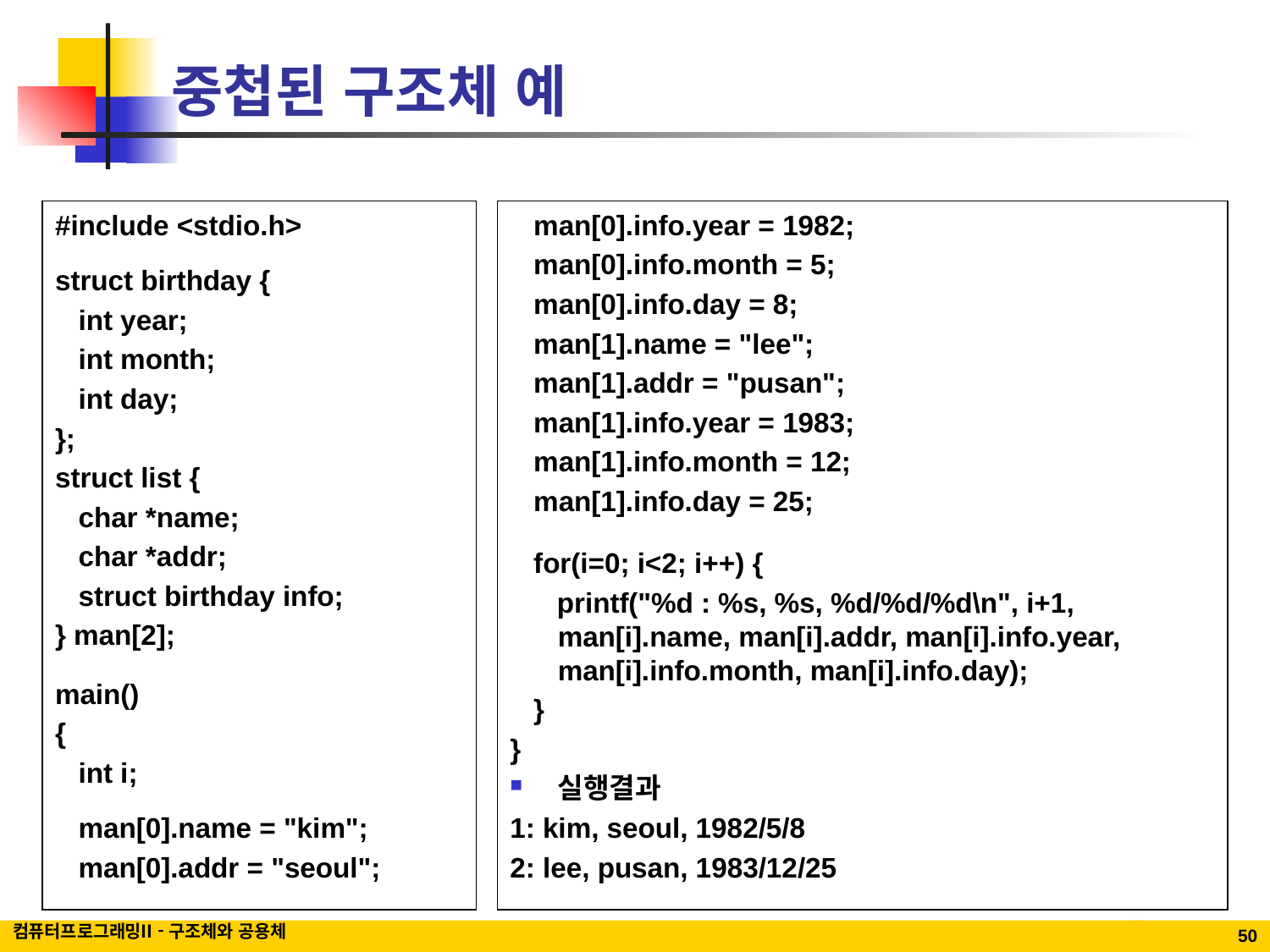

# 중첩된 구조체 예
#include <stdio.h>

struct birthday {
   int year;
   int month;
   int day;
};
struct list {
   char *name;
   char *addr;
   struct birthday info;
} man[2];

main()
{
   int i;

   man[0].name = "kim";
   man[0].addr = "seoul";
   man[0].info.year = 1982;
   man[0].info.month = 5;
   man[0].info.day = 8;
   man[1].name = "lee";
   man[1].addr = "pusan";
   man[1].info.year = 1983;
   man[1].info.month = 12;
   man[1].info.day = 25;

   for(i=0; i<2; i++) {
      printf("%d : %s, %s, %d/%d/%d\n", i+1, man[i].name, man[i].addr, man[i].info.year, man[i].info.month, man[i].info.day);
   }
}
실행결과
1: kim, seoul, 1982/5/8
2: lee, pusan, 1983/12/25
컴퓨터프로그래밍II - 구조체와 공용체
50